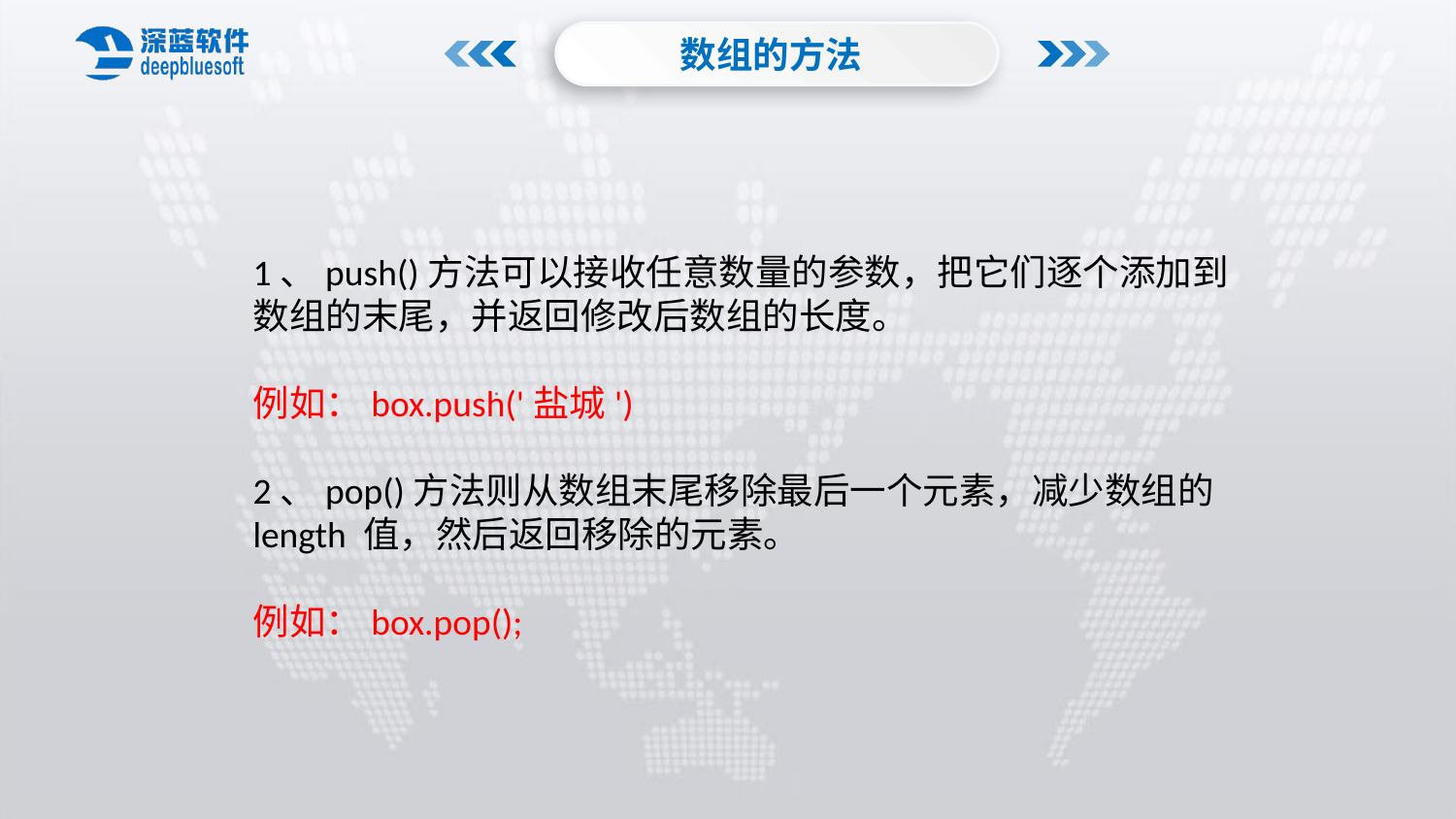

数组的方法

1、push()方法可以接收任意数量的参数，把它们逐个添加到数组的末尾，并返回修改后数组的长度。

例如：box.push('盐城')

2、pop()方法则从数组末尾移除最后一个元素，减少数组的 length 值，然后返回移除的元素。

例如：box.pop();